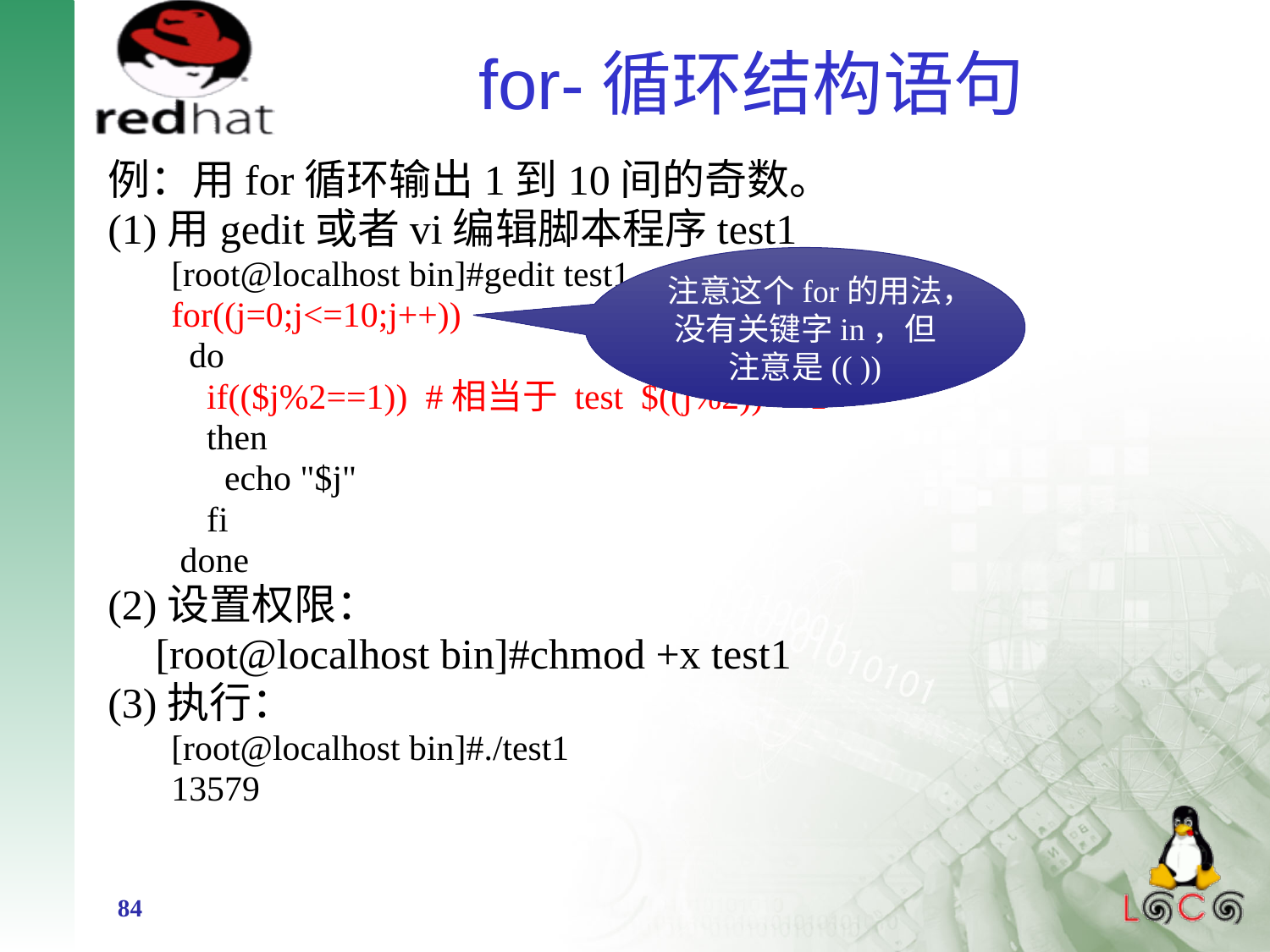

# for-循环结构语句
例：用for循环输出1到10间的奇数。
(1)用gedit或者vi编辑脚本程序test1
[root@localhost bin]#gedit test1
for((j=0;j<=10;j++))
  do
    if(($j%2==1))  #相当于 test  $((j%2))  = 1
    then
      echo "$j"
    fi
 done
(2)设置权限：
	[root@localhost bin]#chmod +x test1
(3)执行：
[root@localhost bin]#./test1
13579
注意这个for的用法，没有关键字in，但注意是(( ))
84